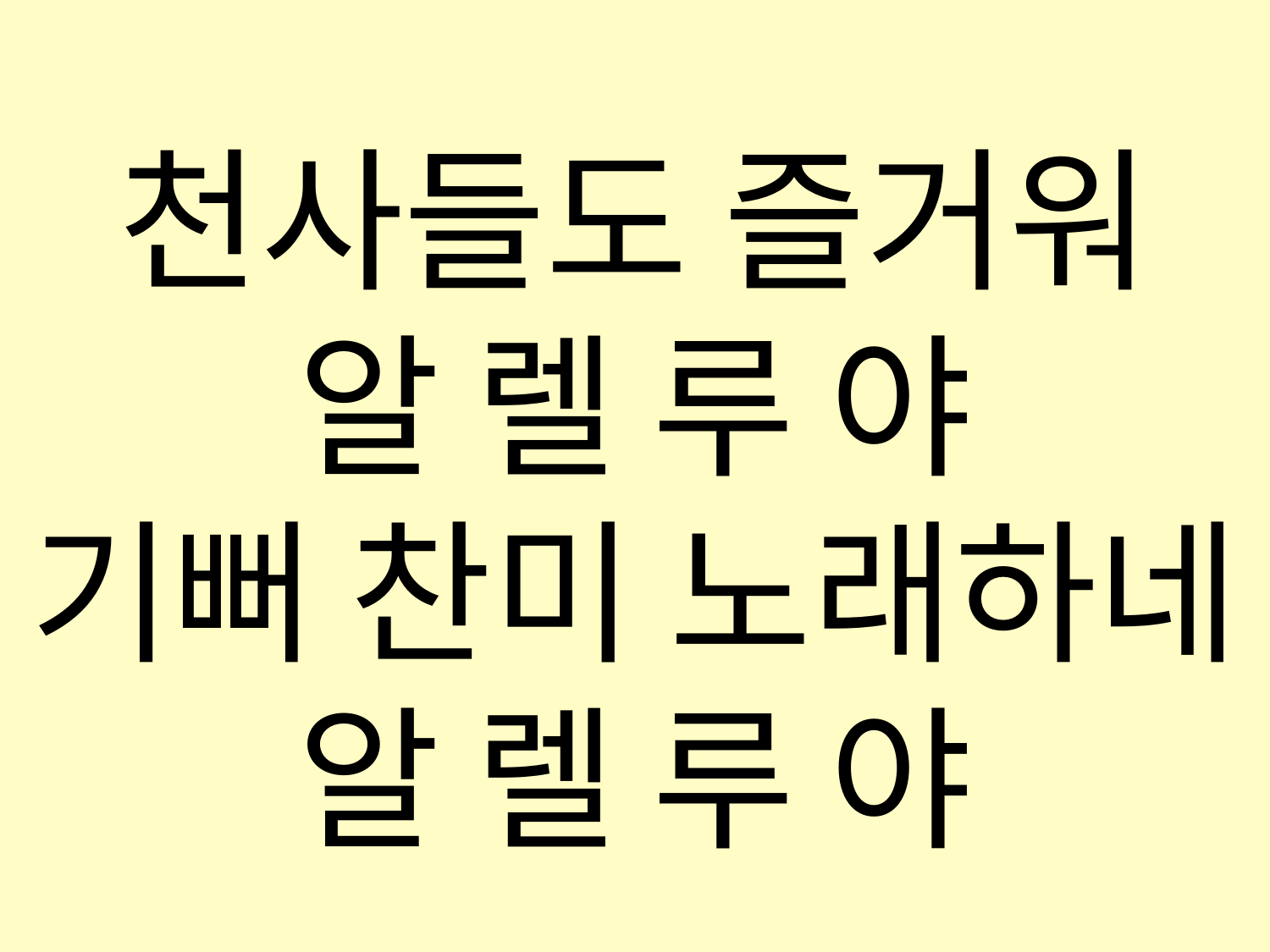

천사들도 즐거워
알 렐 루 야
기뻐 찬미 노래하네
알 렐 루 야